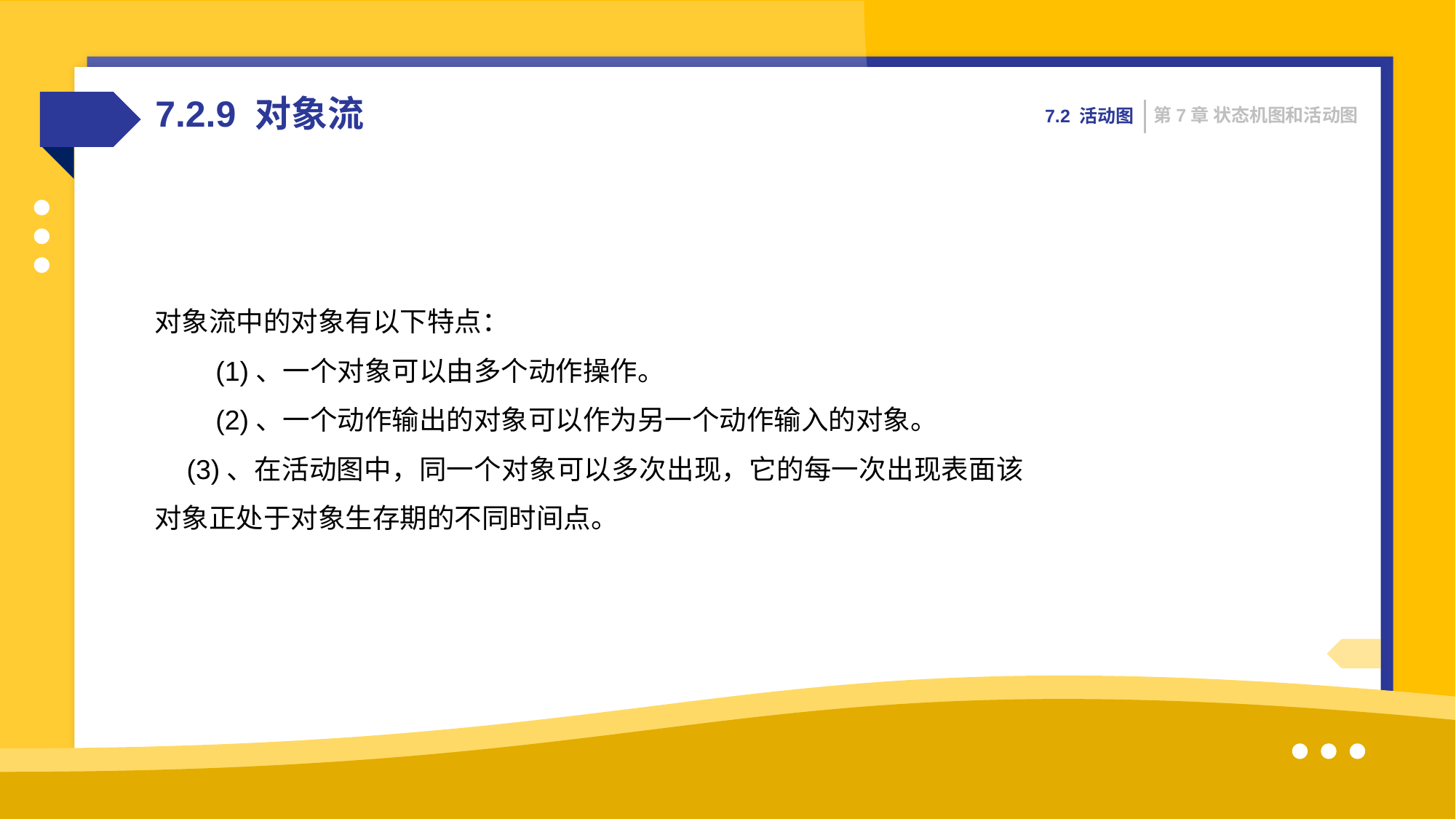

7.2.9 对象流
第7章 状态机图和活动图
7.2 活动图
对象流中的对象有以下特点：
　　(1)、一个对象可以由多个动作操作。
　　(2)、一个动作输出的对象可以作为另一个动作输入的对象。
(3)、在活动图中，同一个对象可以多次出现，它的每一次出现表面该对象正处于对象生存期的不同时间点。